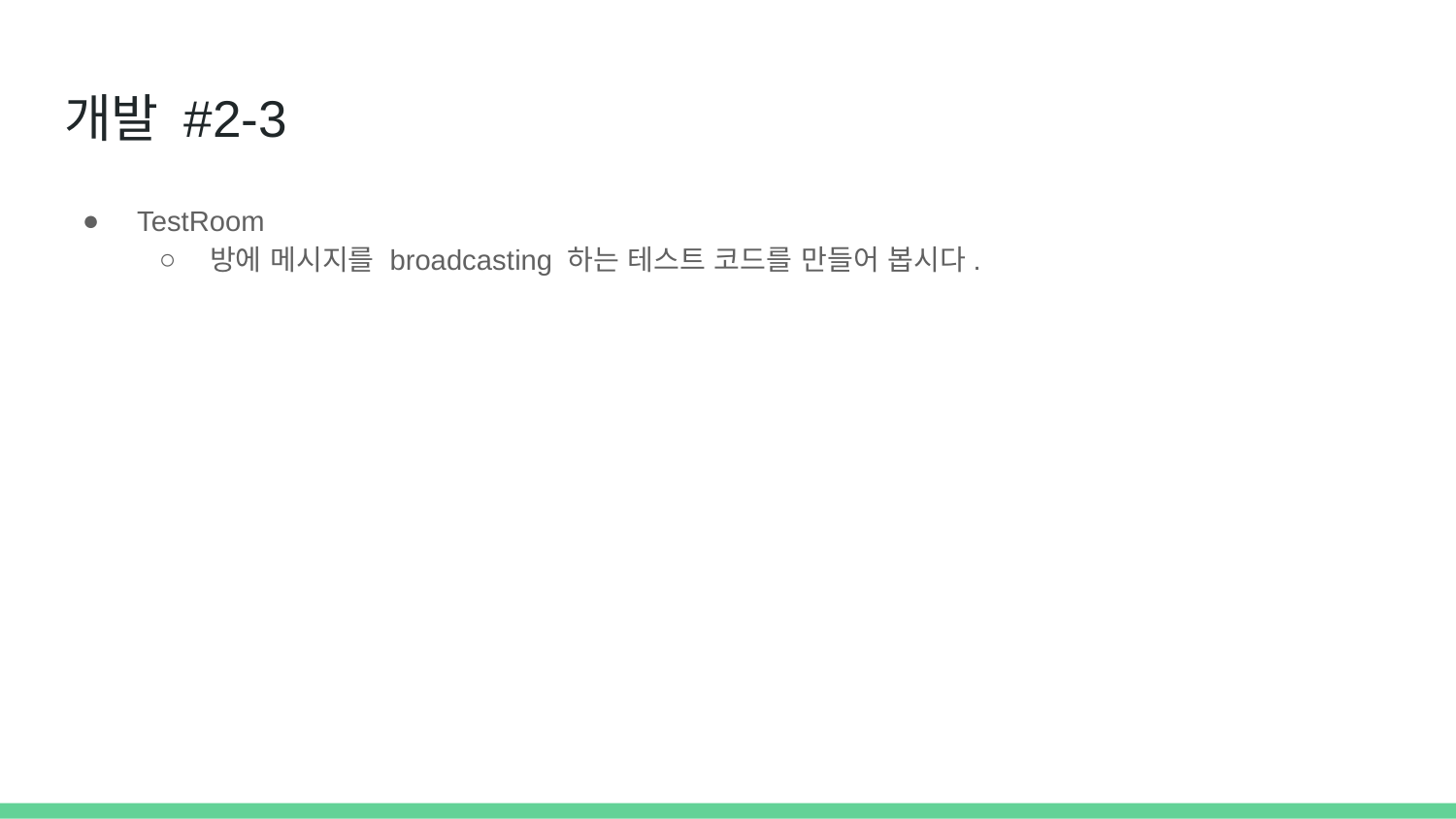

# 개발 #2-3
TestRoom
방에 메시지를 broadcasting 하는 테스트 코드를 만들어 봅시다.